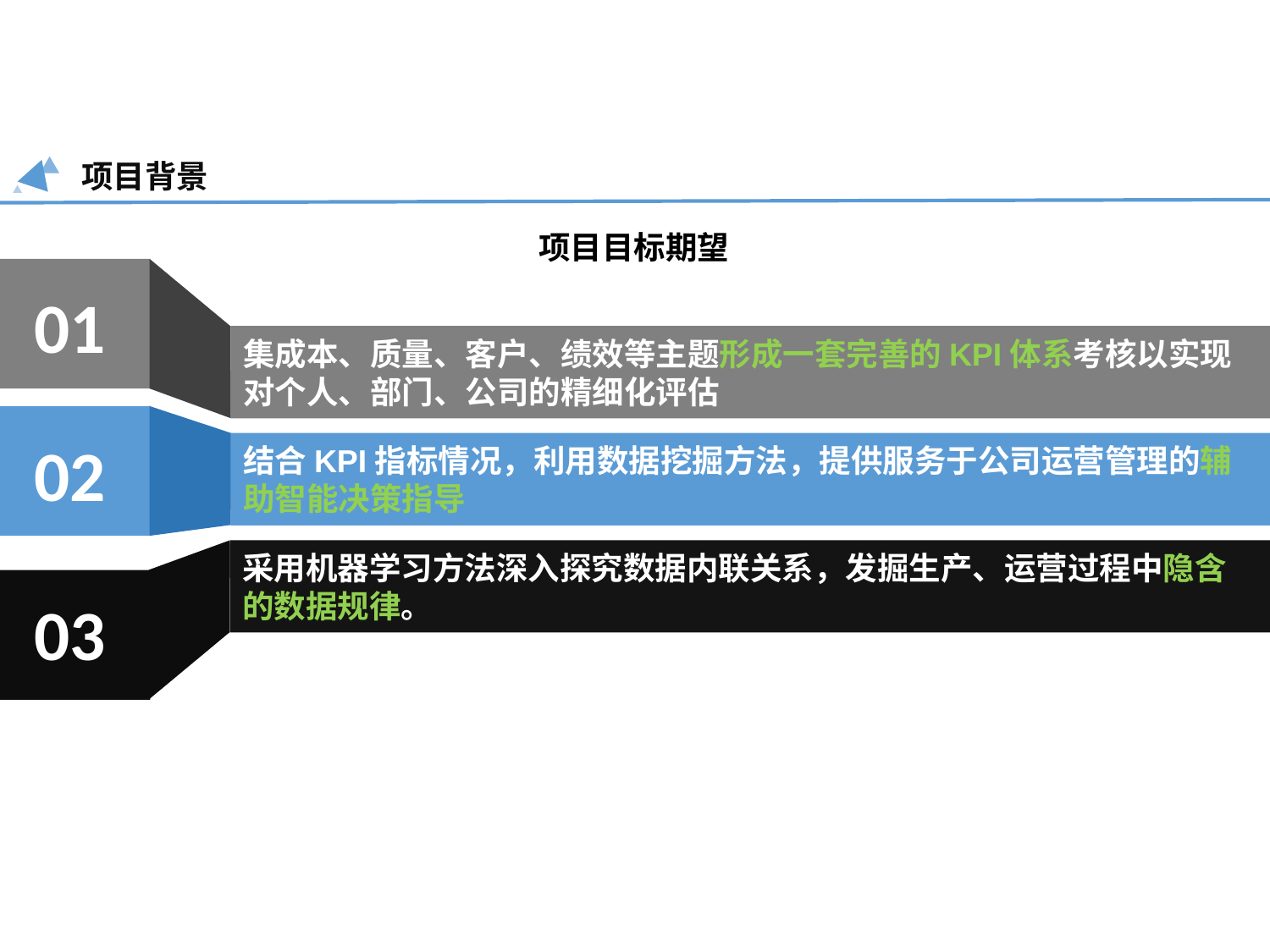

项目背景

项目目标期望

01
集成本、质量、客户、绩效等主题形成一套完善的KPI体系考核以实现对个人、部门、公司的精细化评估

02
结合KPI指标情况，利用数据挖掘方法，提供服务于公司运营管理的辅助智能决策指导
采用机器学习方法深入探究数据内联关系，发掘生产、运营过程中隐含的数据规律。

03